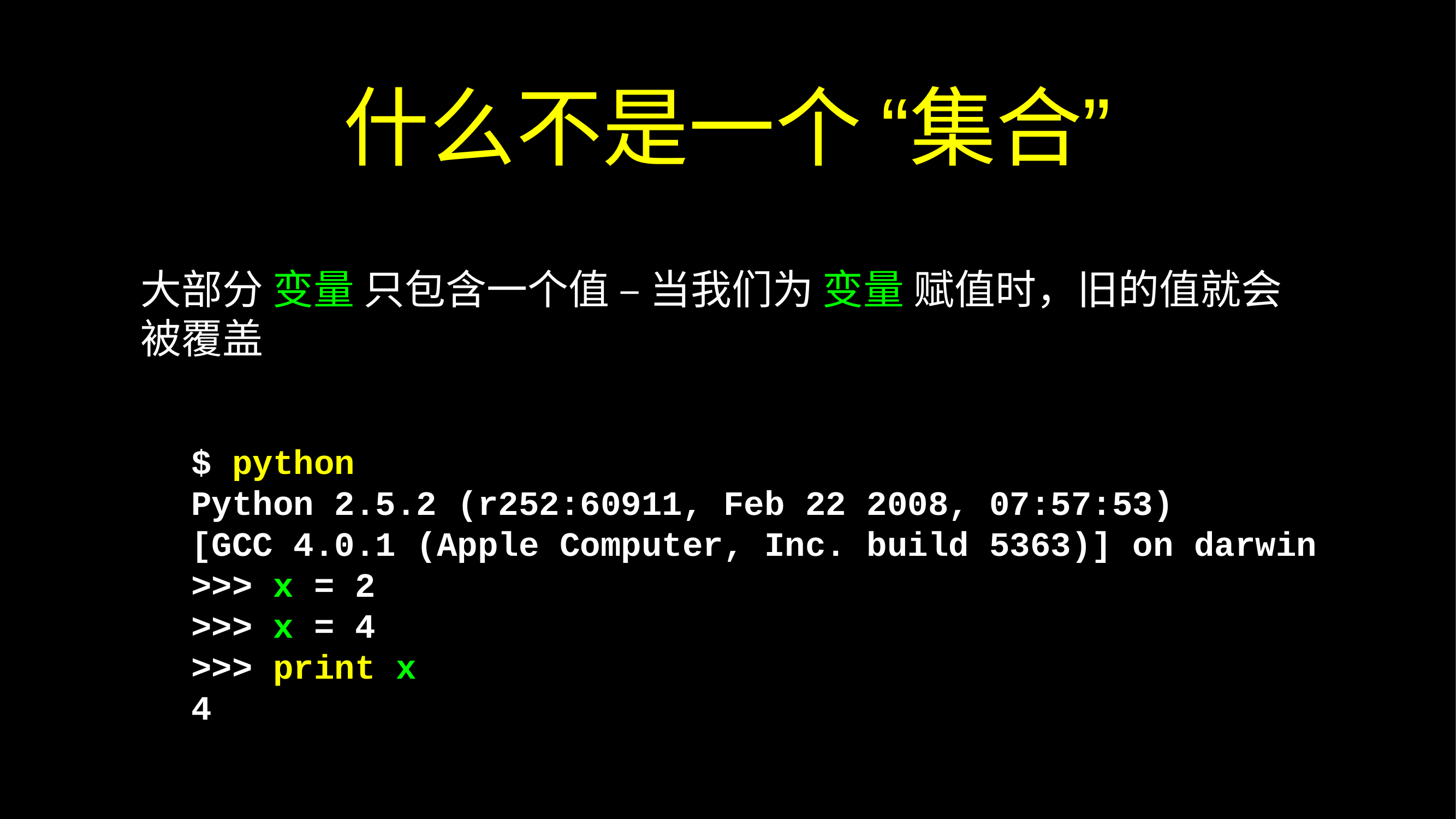

# 什么不是一个 “集合”
大部分 变量 只包含一个值 – 当我们为 变量 赋值时，旧的值就会被覆盖
$ python
Python 2.5.2 (r252:60911, Feb 22 2008, 07:57:53)
[GCC 4.0.1 (Apple Computer, Inc. build 5363)] on darwin
>>> x = 2
>>> x = 4
>>> print x
4